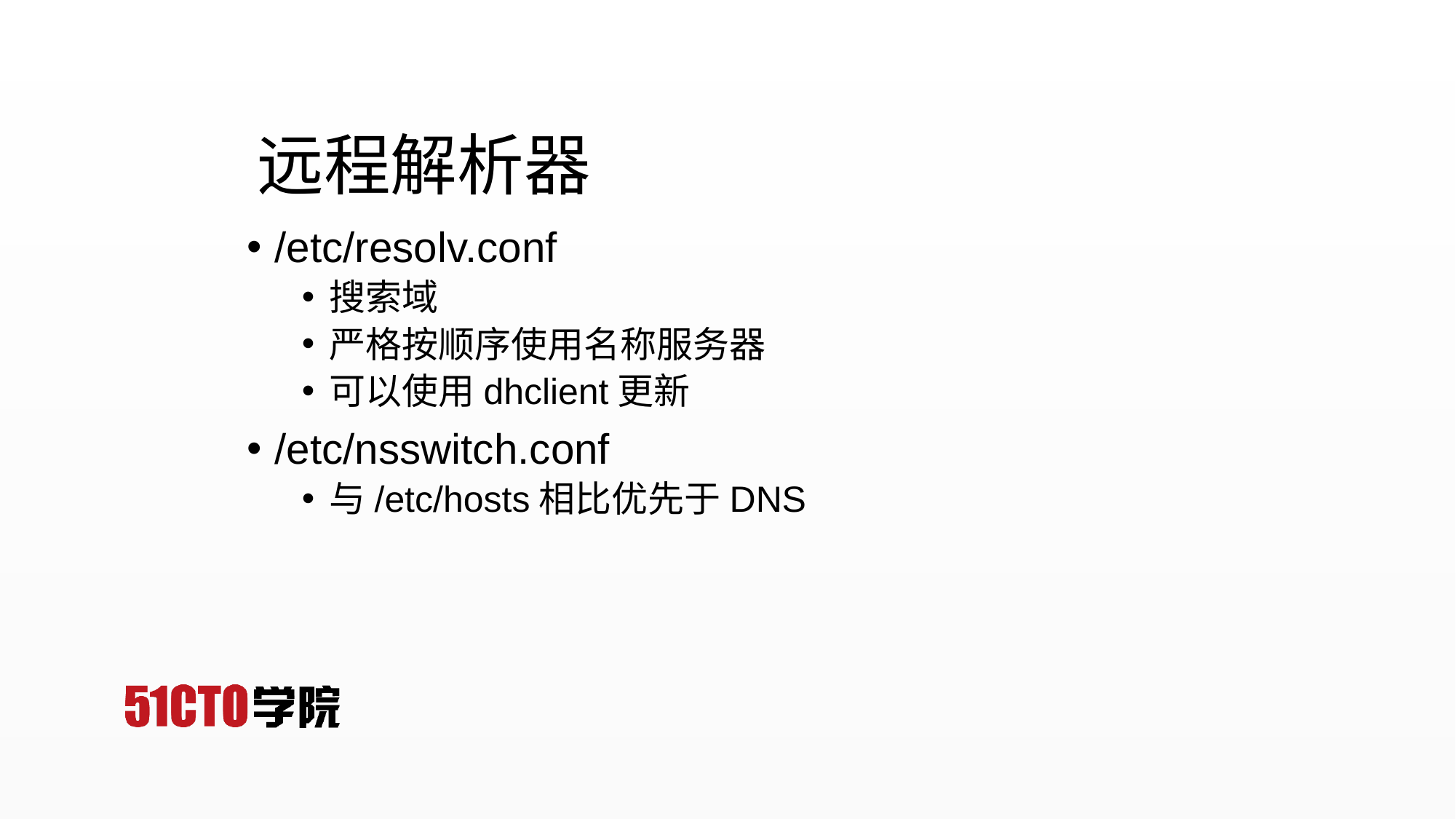

# 远程解析器
/etc/resolv.conf
搜索域
严格按顺序使用名称服务器
可以使用dhclient更新
/etc/nsswitch.conf
与/etc/hosts相比优先于DNS